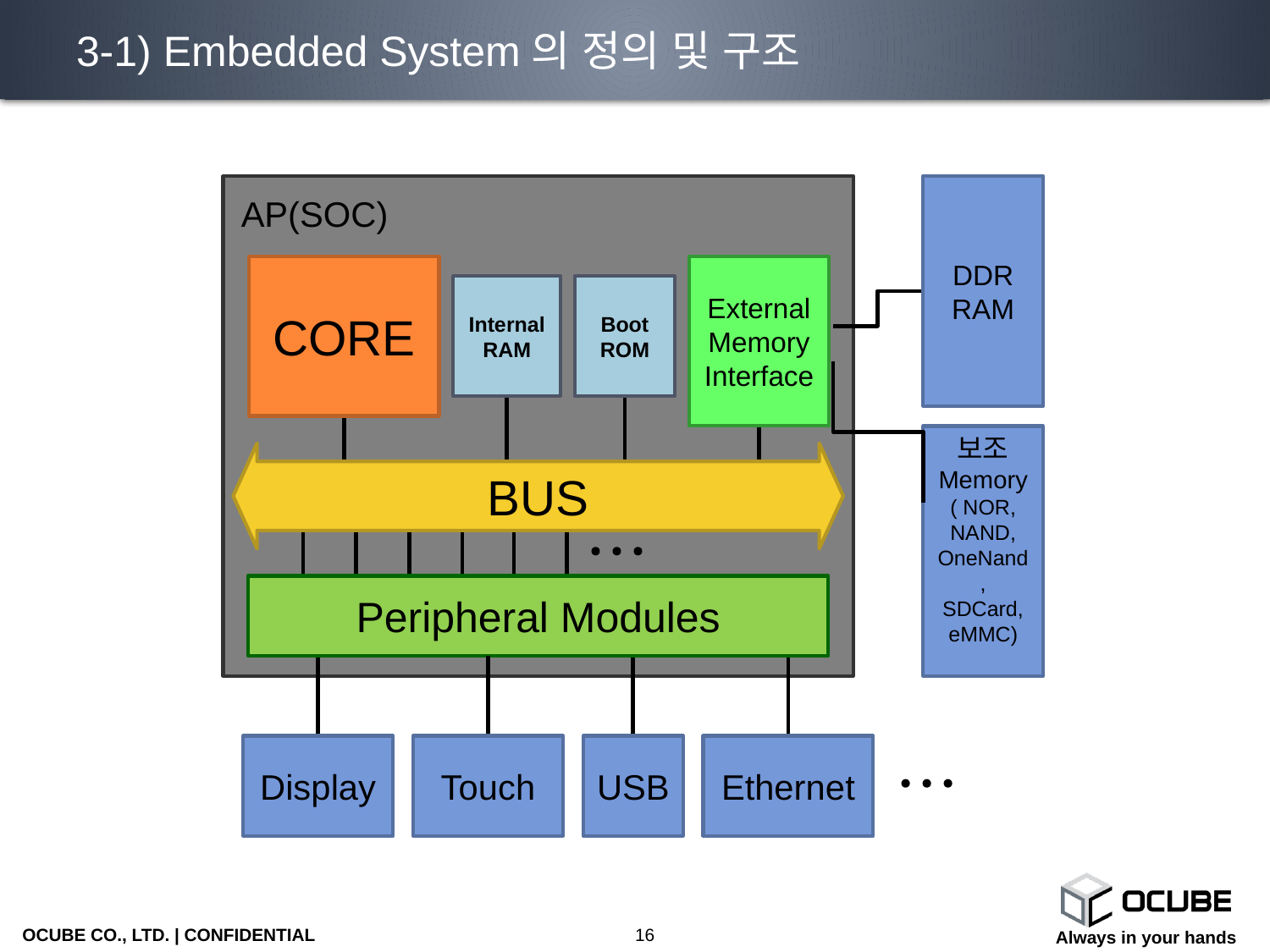

# 3-1) Embedded System의 정의 및 구조

DDR
RAM
AP(SOC)
CORE
External
Memory
Interface
Internal
RAM
Boot
ROM
보조
Memory
( NOR,
NAND,
OneNand,
SDCard,
eMMC)

BUS

Peripheral Modules
Display
Touch
USB
Ethernet